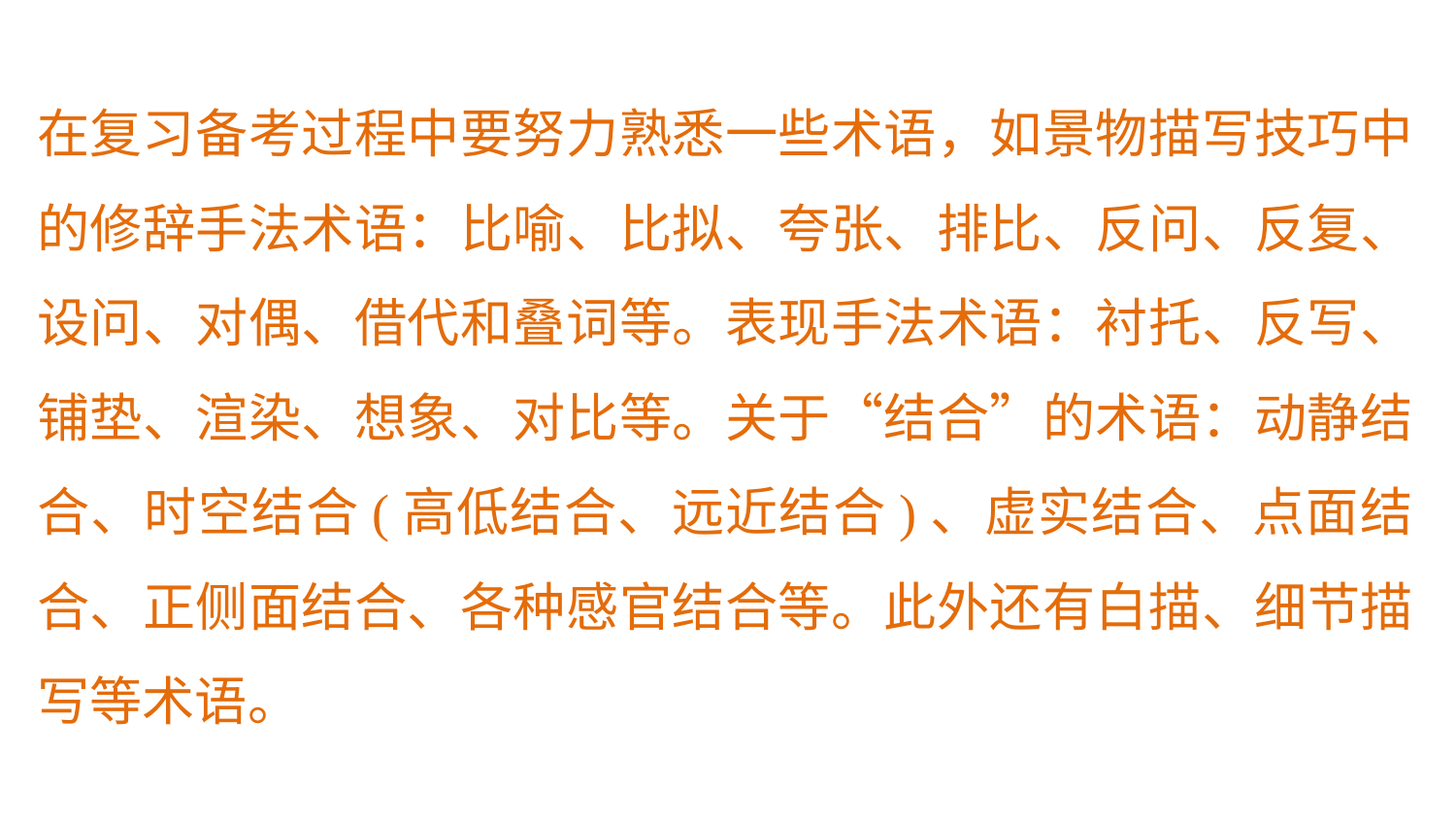

在复习备考过程中要努力熟悉一些术语，如景物描写技巧中的修辞手法术语：比喻、比拟、夸张、排比、反问、反复、设问、对偶、借代和叠词等。表现手法术语：衬托、反写、铺垫、渲染、想象、对比等。关于“结合”的术语：动静结合、时空结合(高低结合、远近结合)、虚实结合、点面结合、正侧面结合、各种感官结合等。此外还有白描、细节描写等术语。